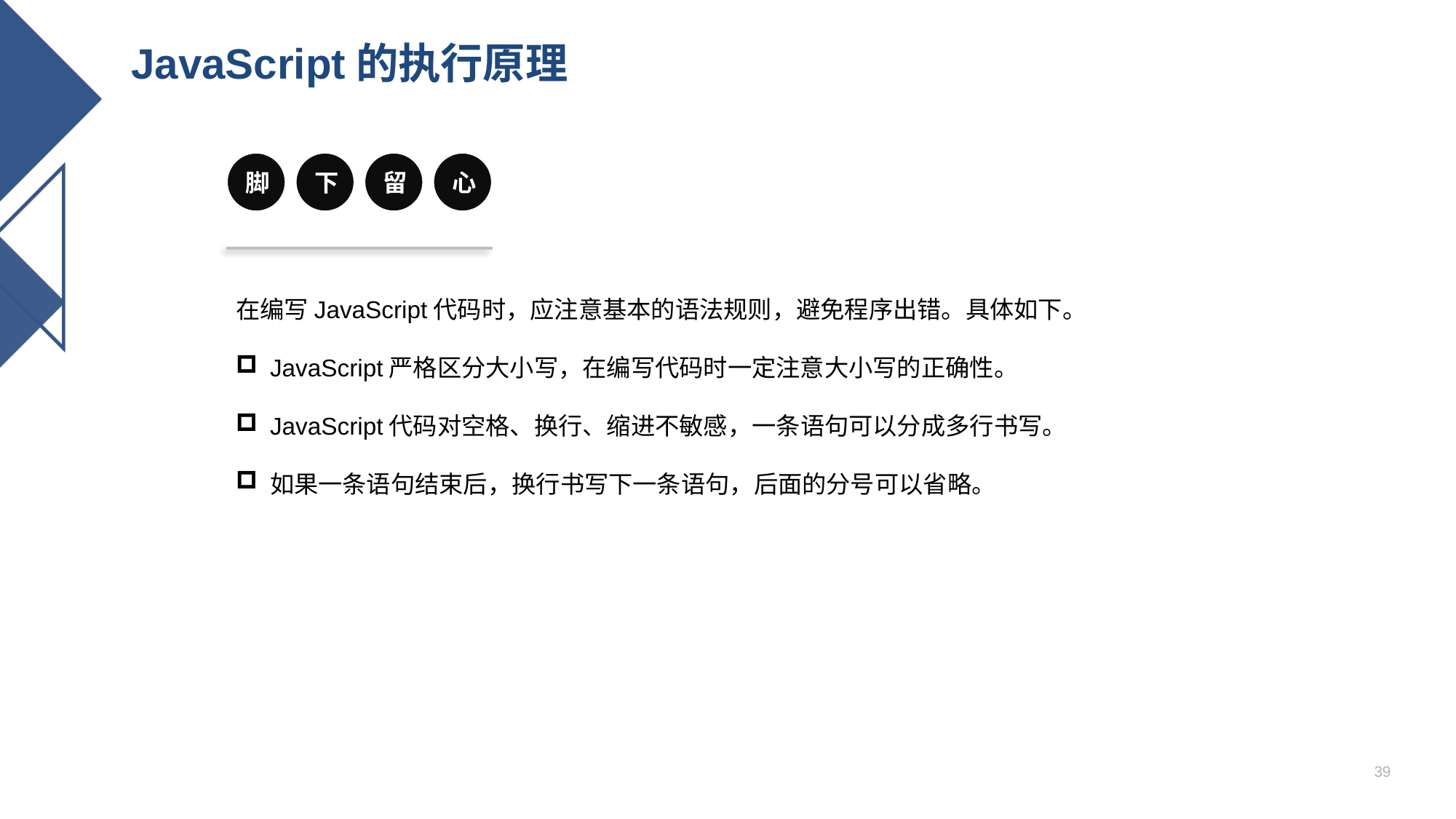

# JavaScript的执行原理
脚
下
留
心
在编写JavaScript代码时，应注意基本的语法规则，避免程序出错。具体如下。
JavaScript严格区分大小写，在编写代码时一定注意大小写的正确性。
JavaScript代码对空格、换行、缩进不敏感，一条语句可以分成多行书写。
如果一条语句结束后，换行书写下一条语句，后面的分号可以省略。
39